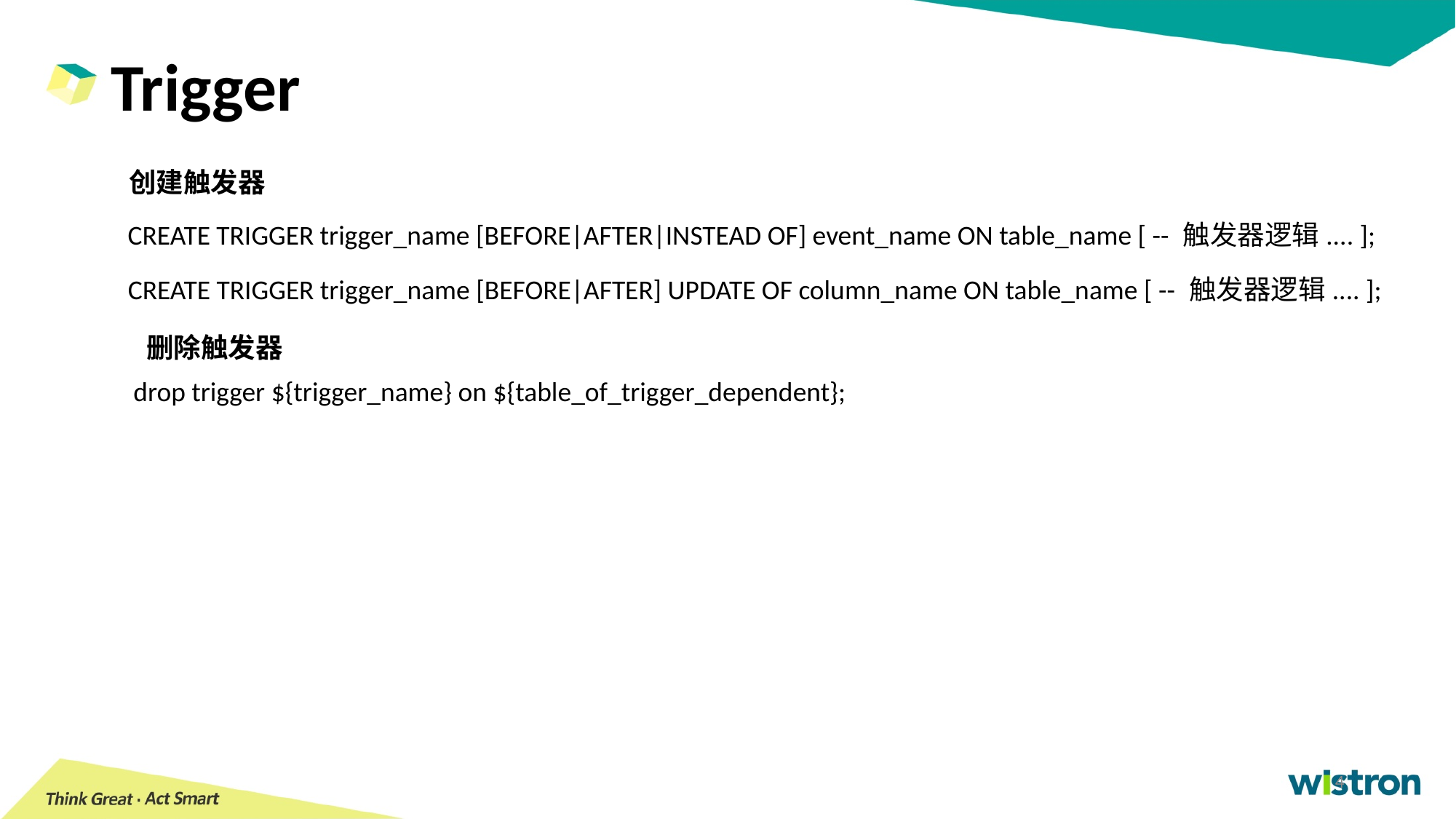

Trigger
创建触发器
CREATE TRIGGER trigger_name [BEFORE|AFTER|INSTEAD OF] event_name ON table_name [ -- 触发器逻辑.... ];
CREATE TRIGGER trigger_name [BEFORE|AFTER] UPDATE OF column_name ON table_name [ -- 触发器逻辑.... ];
删除触发器
drop trigger ${trigger_name} on ${table_of_trigger_dependent};
4